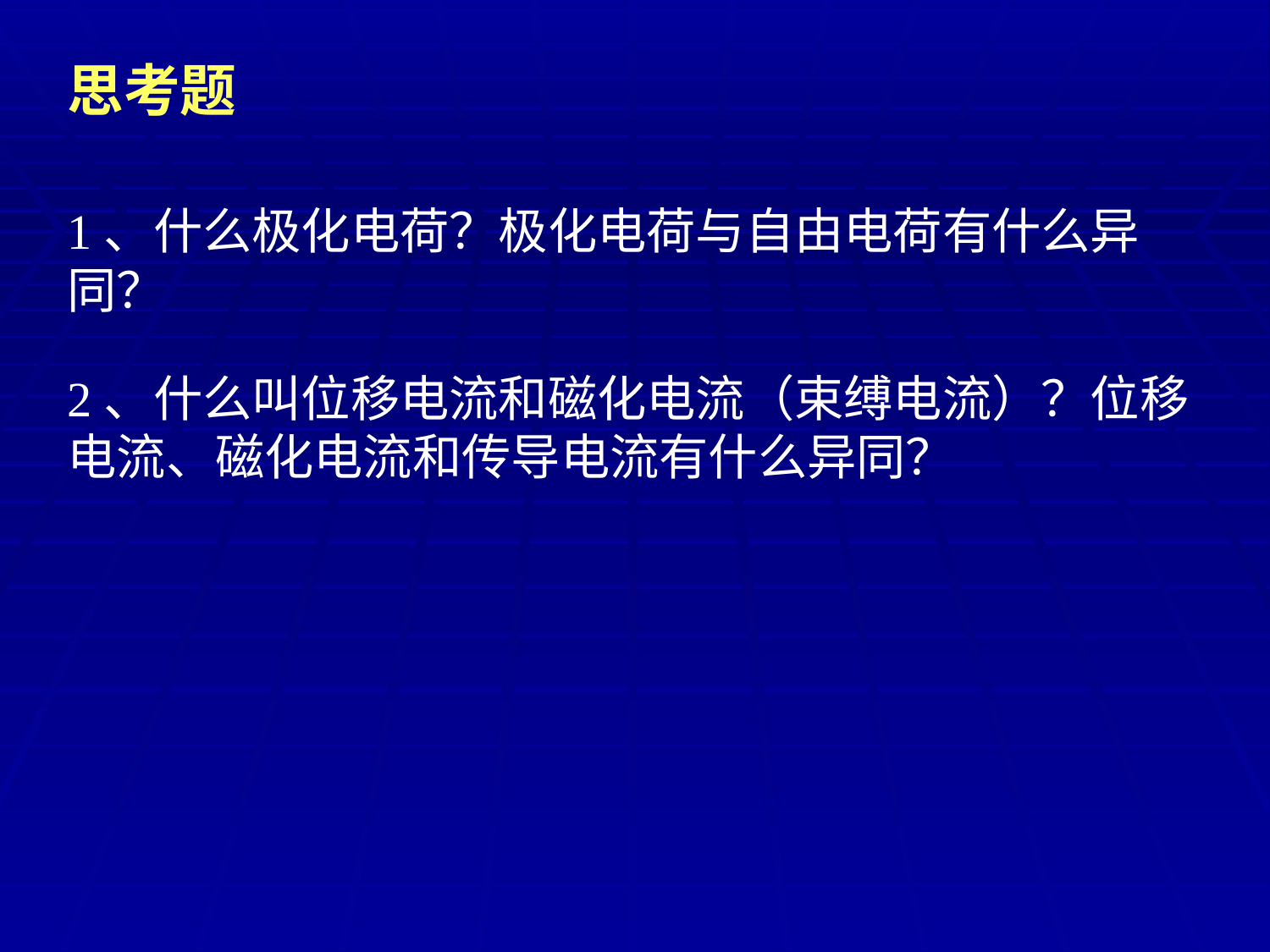

思考题
1、什么极化电荷？极化电荷与自由电荷有什么异同？
2、什么叫位移电流和磁化电流（束缚电流）？位移电流、磁化电流和传导电流有什么异同？